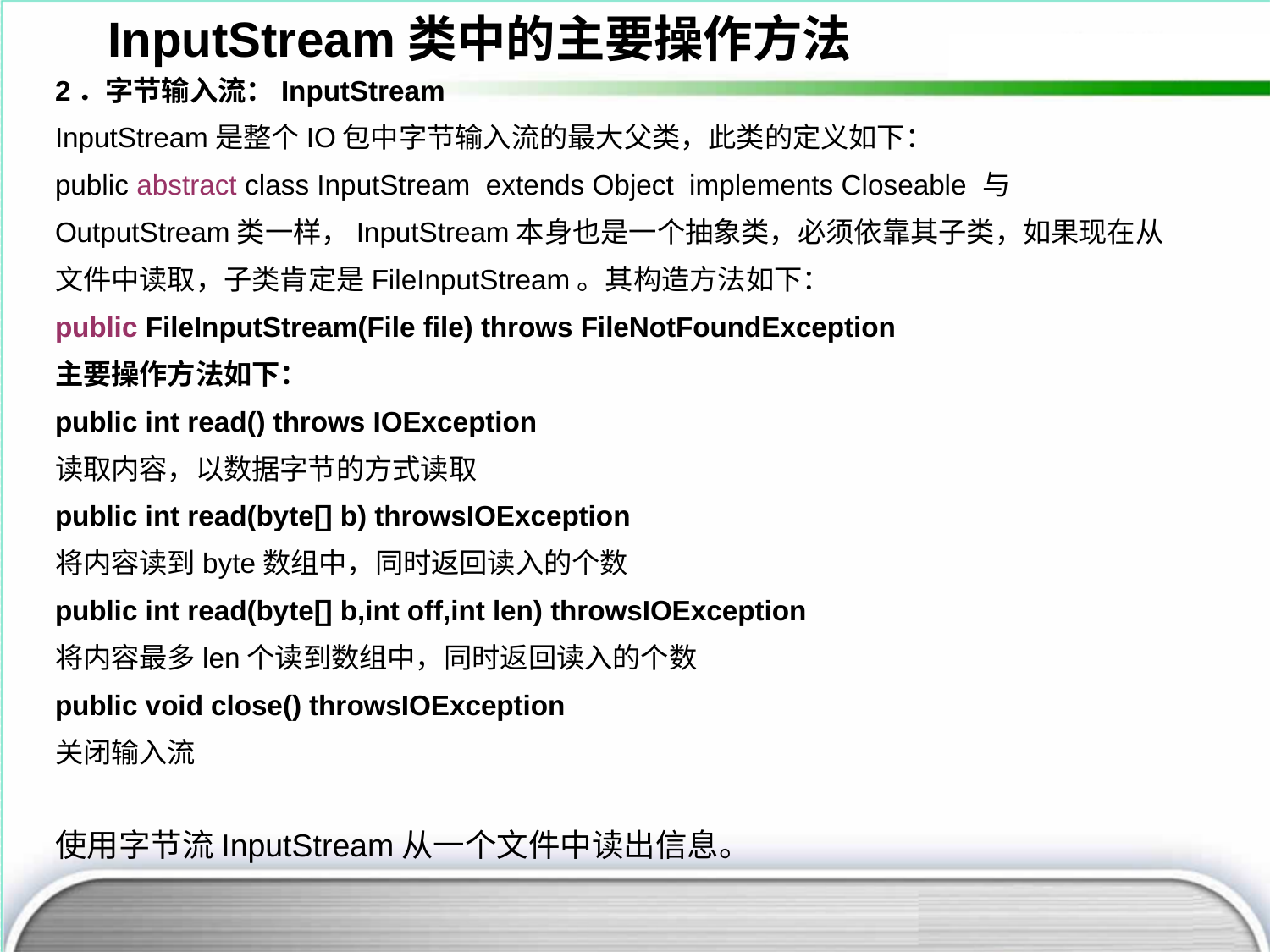

InputStream类中的主要操作方法
2．字节输入流：InputStream
InputStream是整个IO包中字节输入流的最大父类，此类的定义如下：
public abstract class InputStream  extends Object  implements Closeable 与OutputStream类一样，InputStream本身也是一个抽象类，必须依靠其子类，如果现在从文件中读取，子类肯定是FileInputStream。其构造方法如下：
public FileInputStream(File file) throws FileNotFoundException
主要操作方法如下：
public int read() throws IOException
读取内容，以数据字节的方式读取
public int read(byte[] b) throwsIOException
将内容读到byte数组中，同时返回读入的个数
public int read(byte[] b,int off,int len) throwsIOException
将内容最多len个读到数组中，同时返回读入的个数
public void close() throwsIOException
关闭输入流

使用字节流InputStream从一个文件中读出信息。